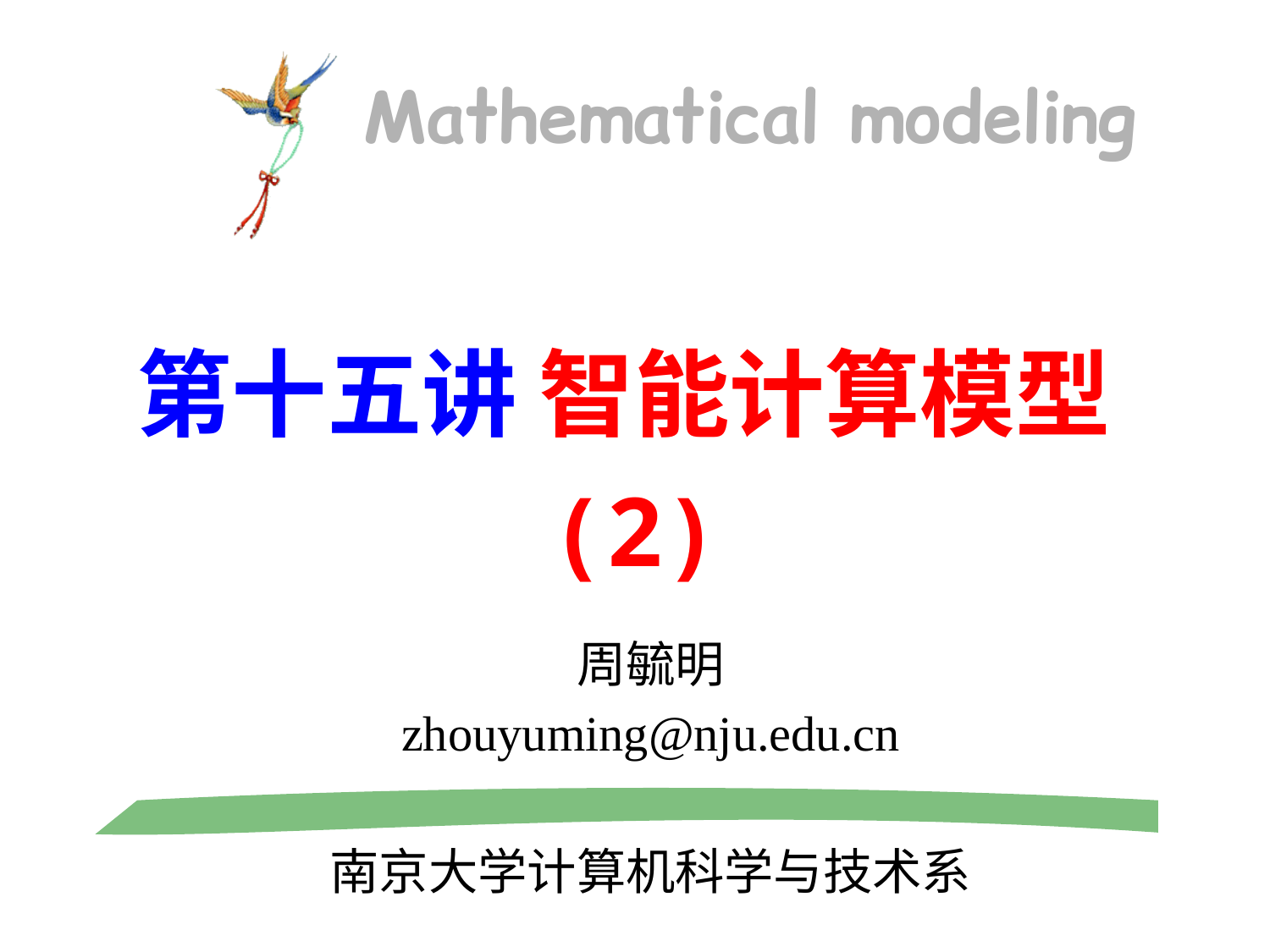

Mathematical modeling
第十五讲 智能计算模型(2)
周毓明
zhouyuming@nju.edu.cn

南京大学计算机科学与技术系